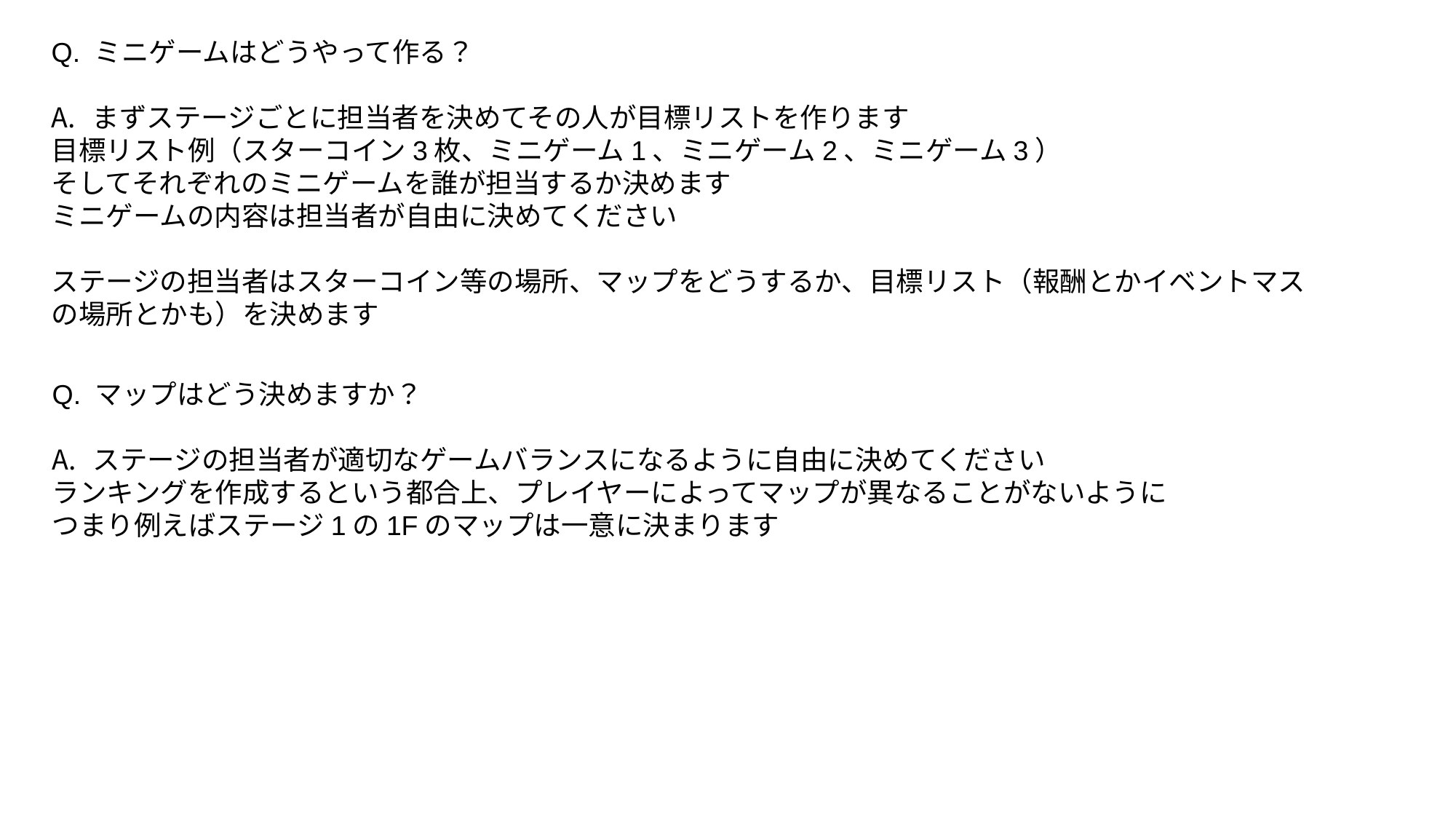

Q. ミニゲームはどうやって作る？

まずステージごとに担当者を決めてその人が目標リストを作ります
目標リスト例（スターコイン3枚、ミニゲーム1、ミニゲーム2、ミニゲーム3）
そしてそれぞれのミニゲームを誰が担当するか決めます
ミニゲームの内容は担当者が自由に決めてください

ステージの担当者はスターコイン等の場所、マップをどうするか、目標リスト（報酬とかイベントマス
の場所とかも）を決めます

Q. マップはどう決めますか？

ステージの担当者が適切なゲームバランスになるように自由に決めてください
ランキングを作成するという都合上、プレイヤーによってマップが異なることがないように
つまり例えばステージ1の1Fのマップは一意に決まります